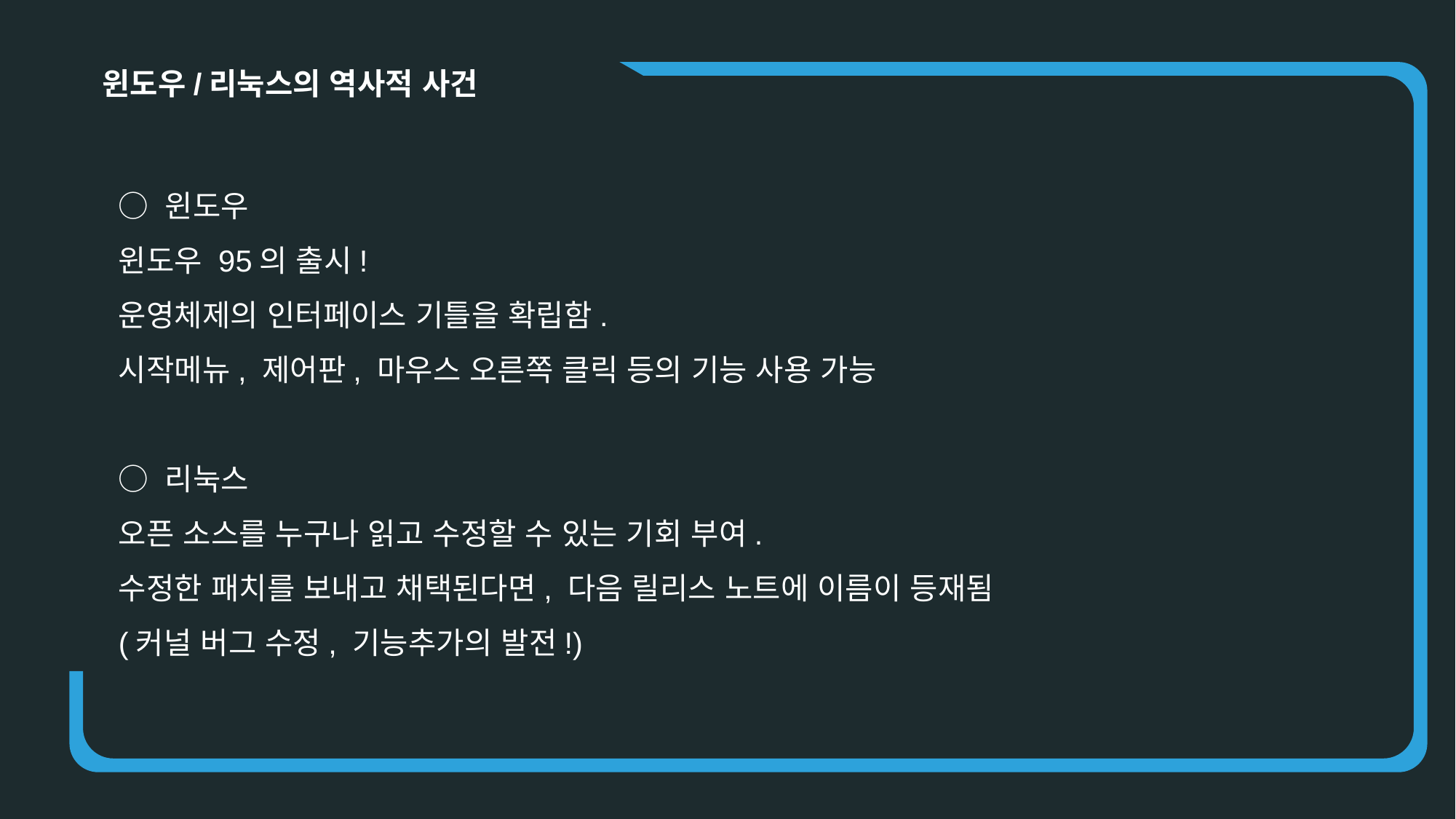

윈도우/리눅스의 역사적 사건

○ 윈도우
윈도우 95의 출시!
운영체제의 인터페이스 기틀을 확립함.
시작메뉴, 제어판, 마우스 오른쪽 클릭 등의 기능 사용 가능

○ 리눅스
오픈 소스를 누구나 읽고 수정할 수 있는 기회 부여.
수정한 패치를 보내고 채택된다면, 다음 릴리스 노트에 이름이 등재됨
(커널 버그 수정, 기능추가의 발전!)